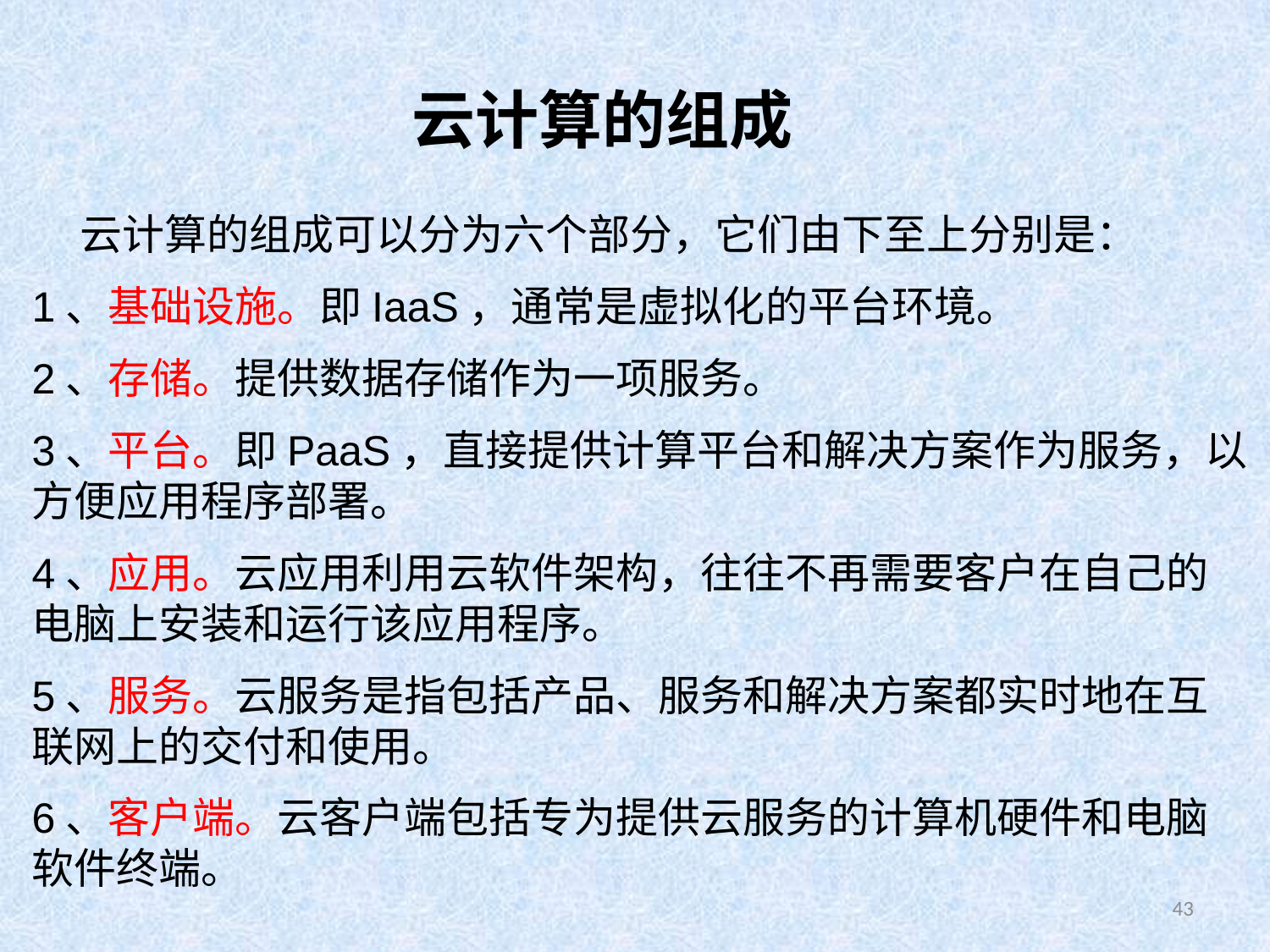

云计算的组成

    云计算的组成可以分为六个部分，它们由下至上分别是：
1、基础设施。即IaaS，通常是虚拟化的平台环境。
2、存储。提供数据存储作为一项服务。
3、平台。即PaaS，直接提供计算平台和解决方案作为服务，以方便应用程序部署。
4、应用。云应用利用云软件架构，往往不再需要客户在自己的电脑上安装和运行该应用程序。
5、服务。云服务是指包括产品、服务和解决方案都实时地在互联网上的交付和使用。
6、客户端。云客户端包括专为提供云服务的计算机硬件和电脑软件终端。
43